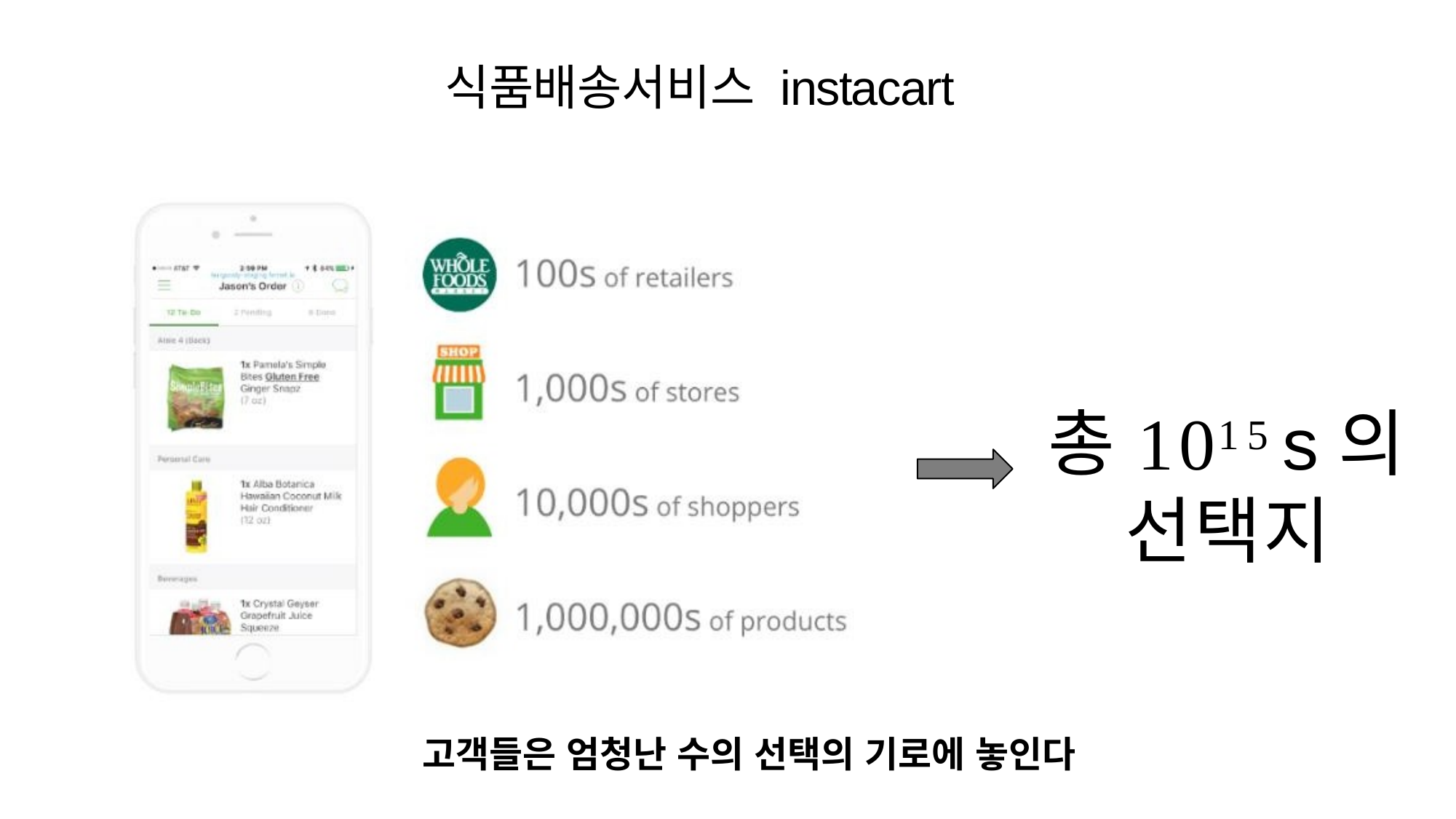

# 식품배송서비스 instacart

총1015s의 선택지

고객들은 엄청난 수의 선택의 기로에 놓인다